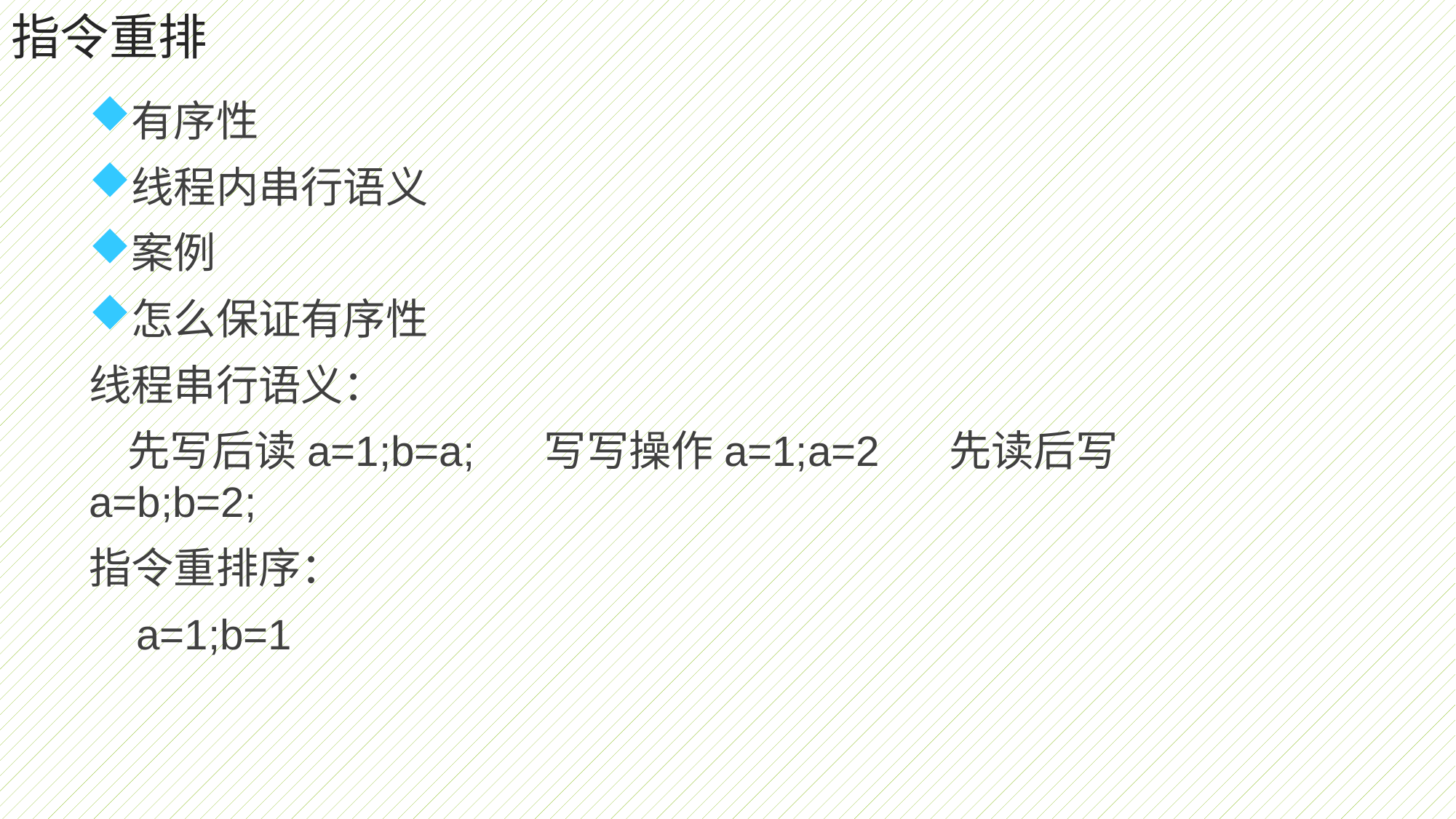

# 指令重排
有序性
线程内串行语义
案例
怎么保证有序性
线程串行语义：
   先写后读a=1;b=a;     写写操作a=1;a=2     先读后写a=b;b=2;
指令重排序：
    a=1;b=1